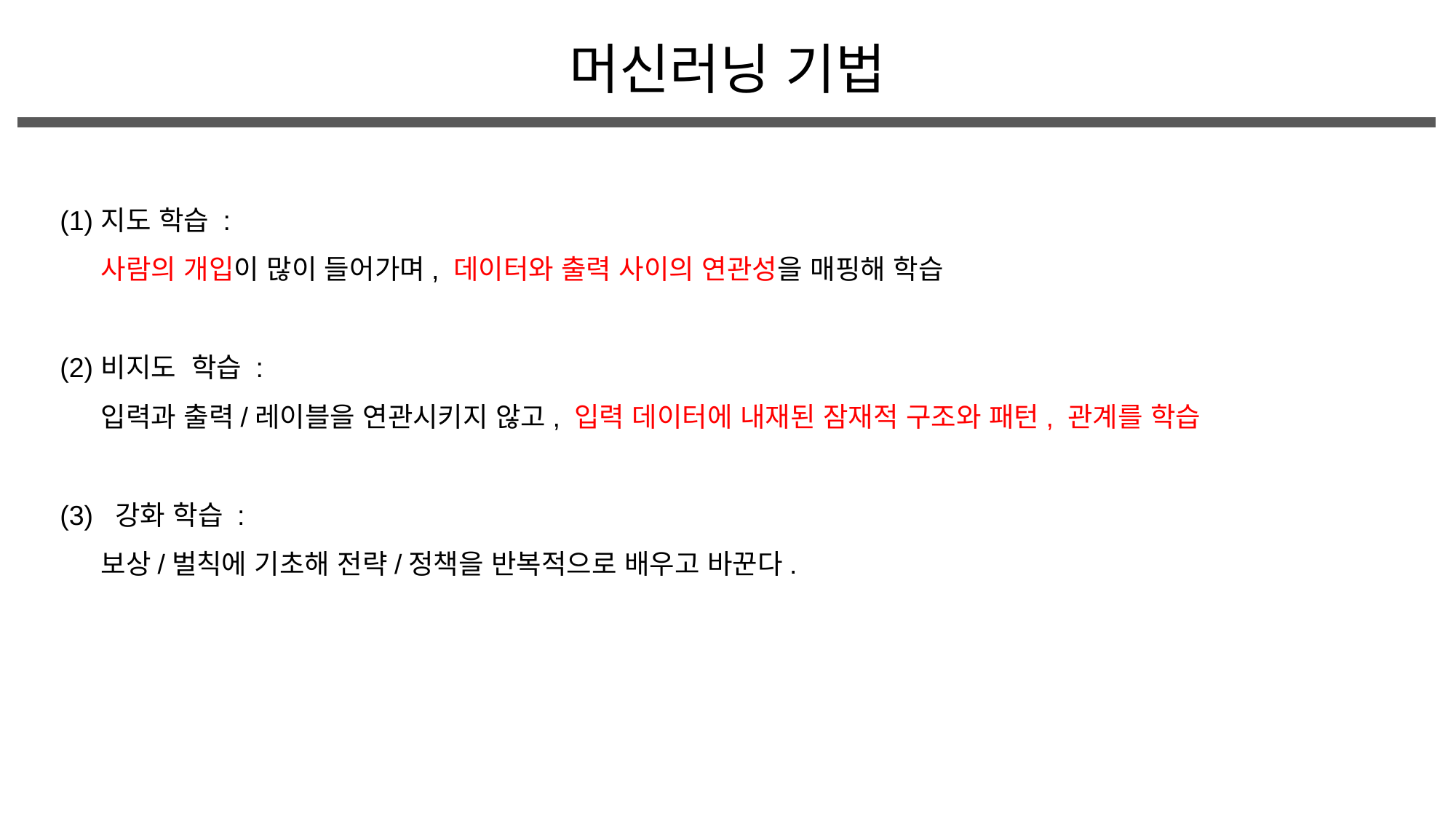

머신러닝 기법

지도 학습 :
사람의 개입이 많이 들어가며, 데이터와 출력 사이의 연관성을 매핑해 학습

비지도  학습 :
입력과 출력/레이블을 연관시키지 않고, 입력 데이터에 내재된 잠재적 구조와 패턴, 관계를 학습

 강화 학습 :
보상/벌칙에 기초해 전략/정책을 반복적으로 배우고 바꾼다.